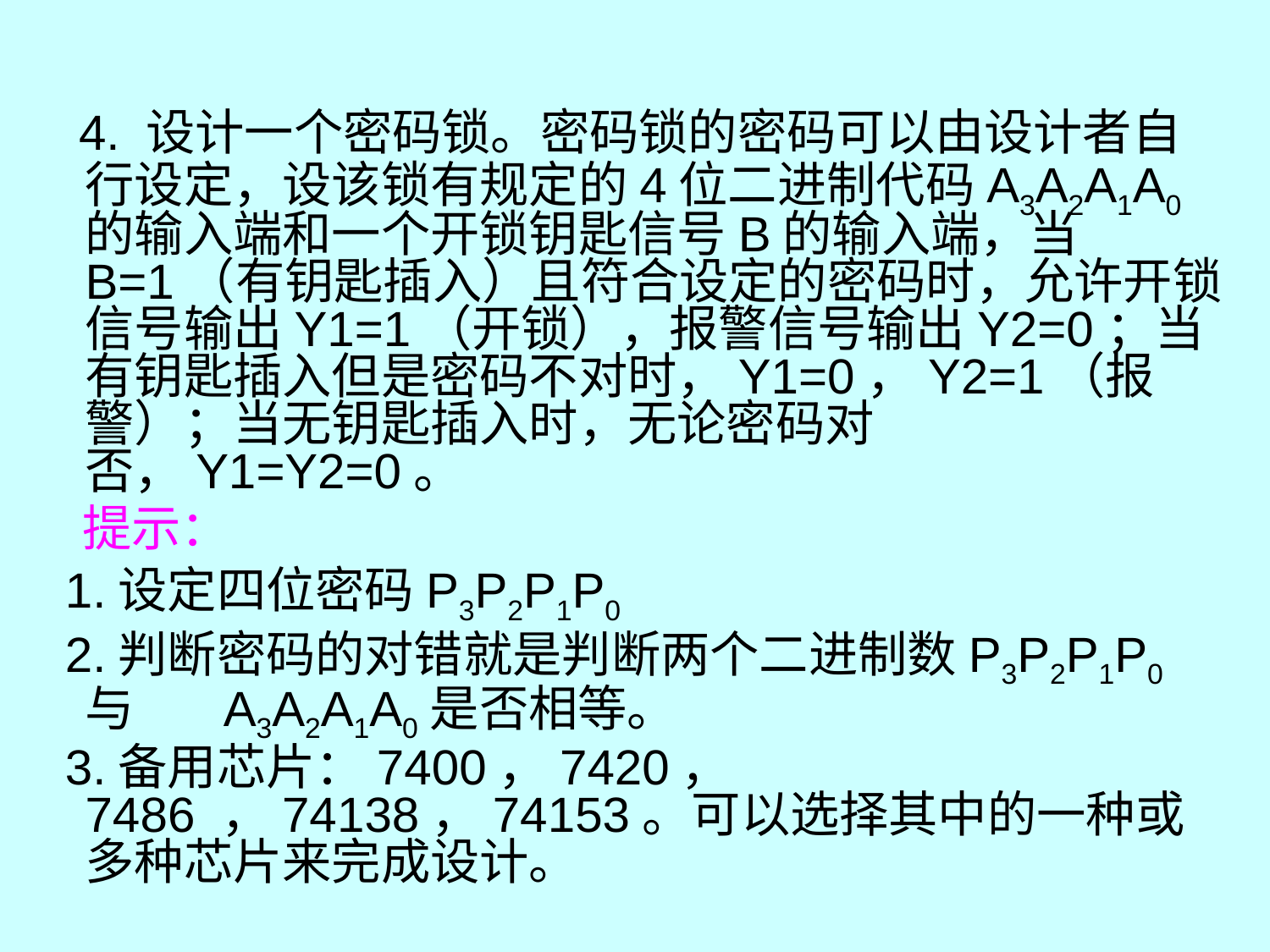

4. 设计一个密码锁。密码锁的密码可以由设计者自  行设定，设该锁有规定的4位二进制代码A3A2A1A0的输入端和一个开锁钥匙信号B的输入端，当B=1（有钥匙插入）且符合设定的密码时，允许开锁信号输出Y1=1（开锁），报警信号输出Y2=0；当有钥匙插入但是密码不对时，Y1=0，Y2=1（报警）；当无钥匙插入时，无论密码对否，Y1=Y2=0。
   提示：
  1.设定四位密码P3P2P1P0
  2.判断密码的对错就是判断两个二进制数P3P2P1P0与       A3A2A1A0是否相等。
  3.备用芯片：7400，7420， 7486 ，74138，74153。可以选择其中的一种或多种芯片来完成设计。